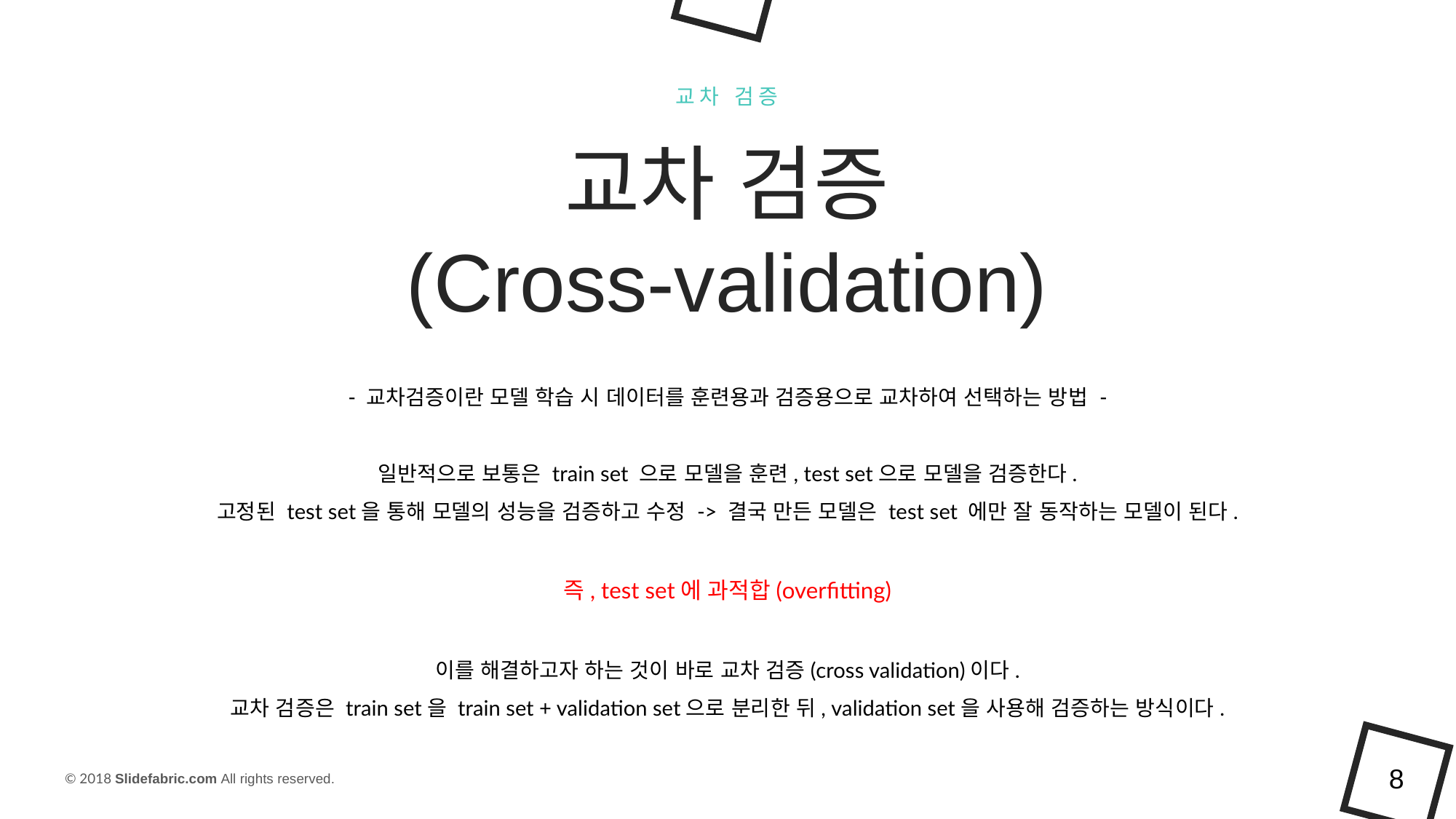

교차 검증
교차 검증
(Cross-validation)
- 교차검증이란 모델 학습 시 데이터를 훈련용과 검증용으로 교차하여 선택하는 방법 -

일반적으로 보통은 train set 으로 모델을 훈련, test set으로 모델을 검증한다.
고정된 test set을 통해 모델의 성능을 검증하고 수정 -> 결국 만든 모델은 test set 에만 잘 동작하는 모델이 된다.

즉, test set에 과적합(overfitting)

이를 해결하고자 하는 것이 바로 교차 검증(cross validation)이다.
교차 검증은 train set을 train set + validation set으로 분리한 뒤, validation set을 사용해 검증하는 방식이다.